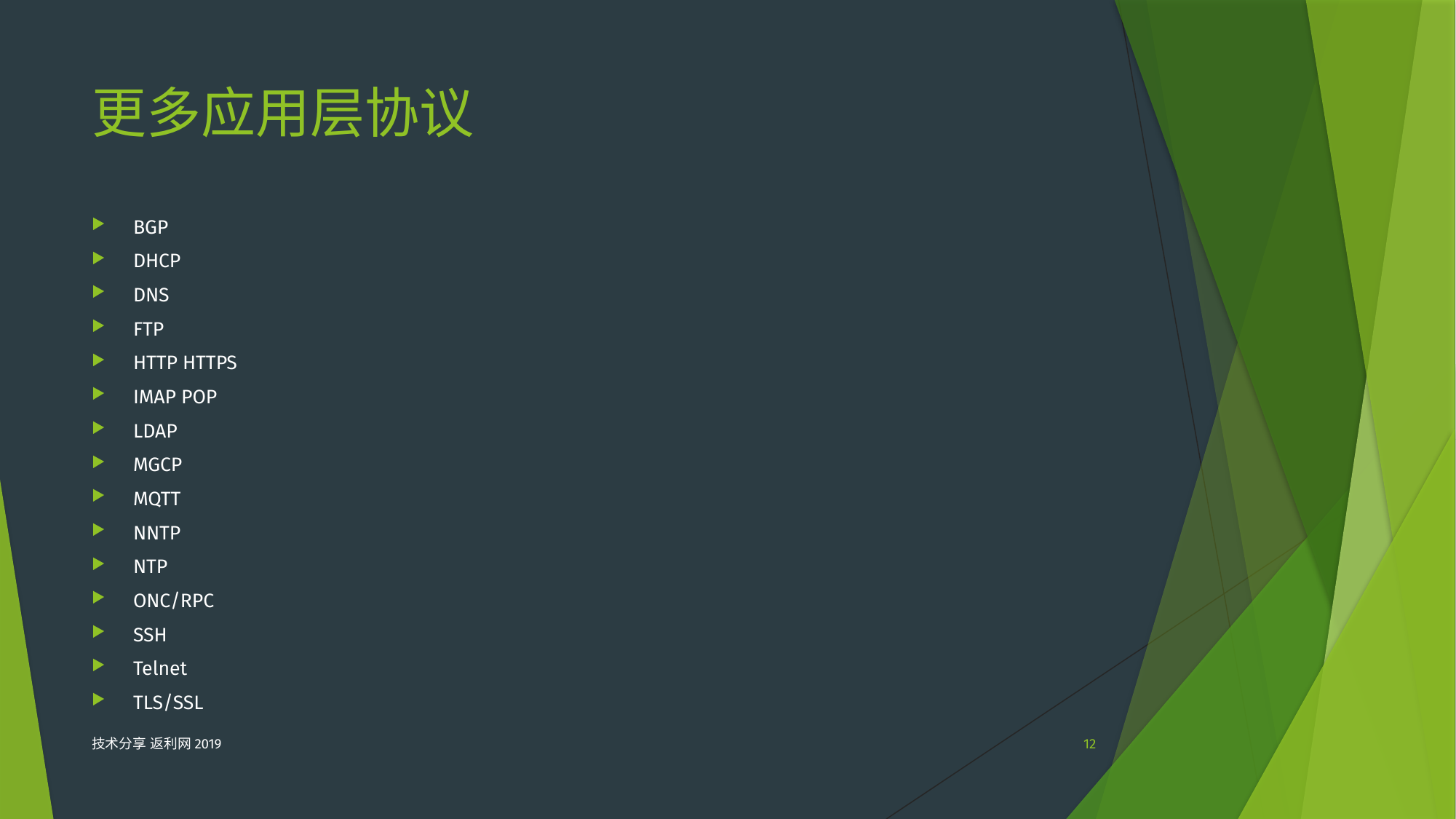

# 更多应用层协议
BGP
DHCP
DNS
FTP
HTTP HTTPS
IMAP POP
LDAP
MGCP
MQTT
NNTP
NTP
ONC/RPC
SSH
Telnet
TLS/SSL
技术分享 返利网2019
12